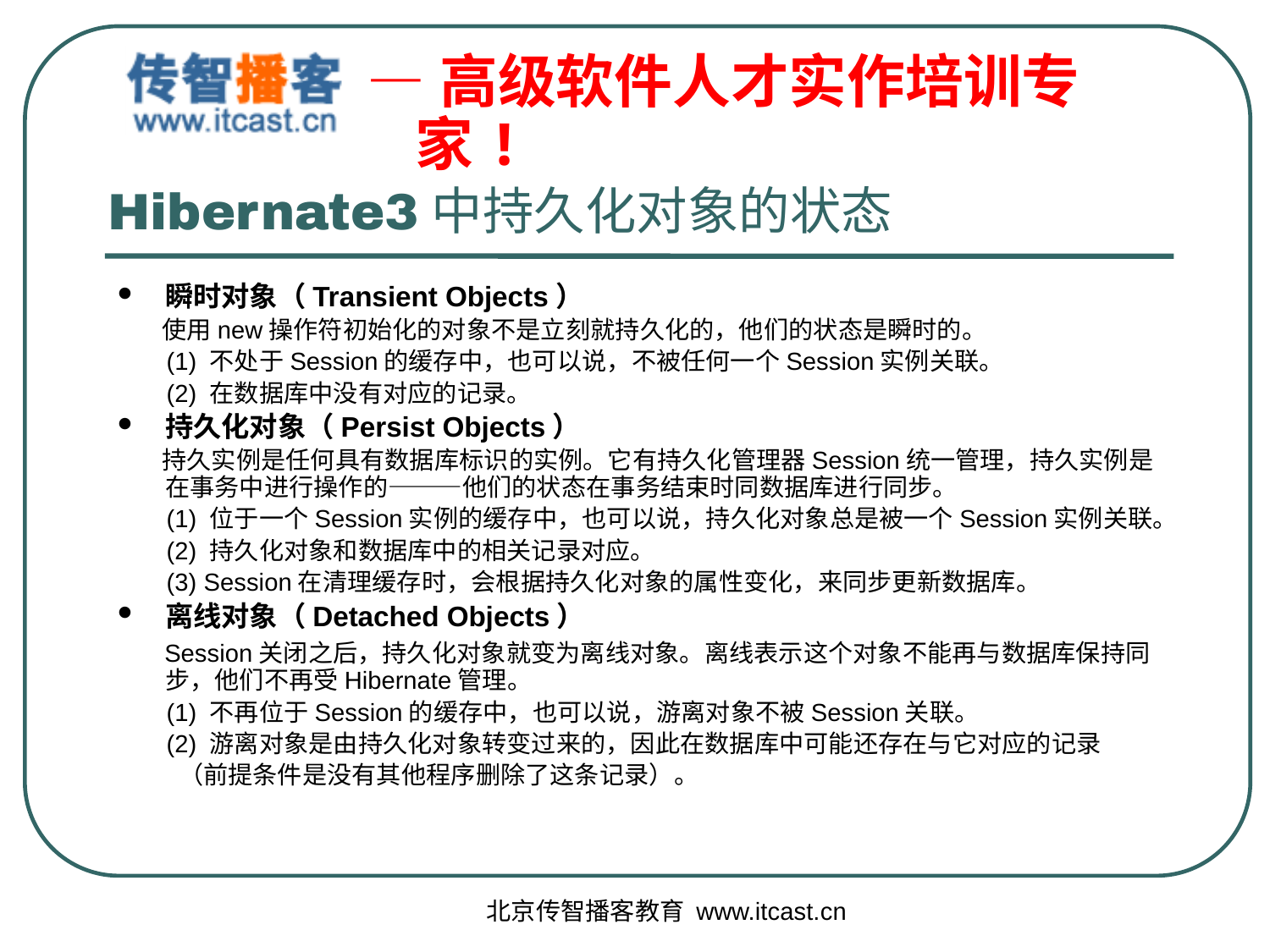

# Hibernate3中持久化对象的状态
瞬时对象（Transient Objects）
       使用new操作符初始化的对象不是立刻就持久化的，他们的状态是瞬时的。
       (1) 不处于Session的缓存中，也可以说，不被任何一个Session实例关联。
       (2) 在数据库中没有对应的记录。
持久化对象（Persist Objects）
       持久实例是任何具有数据库标识的实例。它有持久化管理器Session统一管理，持久实例是在事务中进行操作的———他们的状态在事务结束时同数据库进行同步。
       (1) 位于一个Session实例的缓存中，也可以说，持久化对象总是被一个Session实例关联。
       (2) 持久化对象和数据库中的相关记录对应。
       (3) Session在清理缓存时，会根据持久化对象的属性变化，来同步更新数据库。
离线对象（Detached Objects）
      Session关闭之后，持久化对象就变为离线对象。离线表示这个对象不能再与数据库保持同步，他们不再受Hibernate管理。
       (1) 不再位于Session的缓存中，也可以说，游离对象不被Session关联。
       (2) 游离对象是由持久化对象转变过来的，因此在数据库中可能还存在与它对应的记录
          （前提条件是没有其他程序删除了这条记录）。
北京传智播客教育 www.itcast.cn